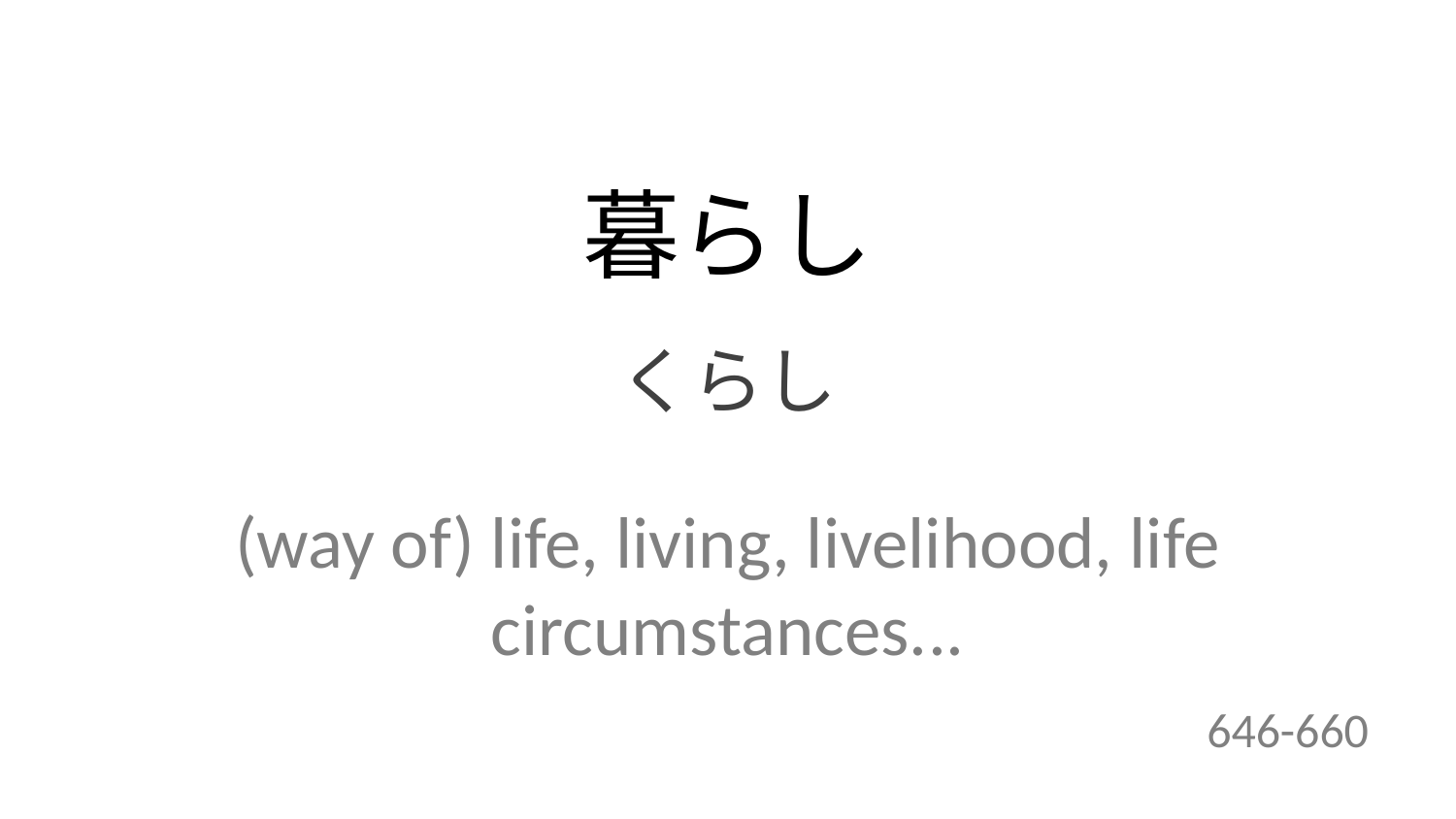

暮らし

くらし
(way of) life, living, livelihood, life circumstances...
646-660